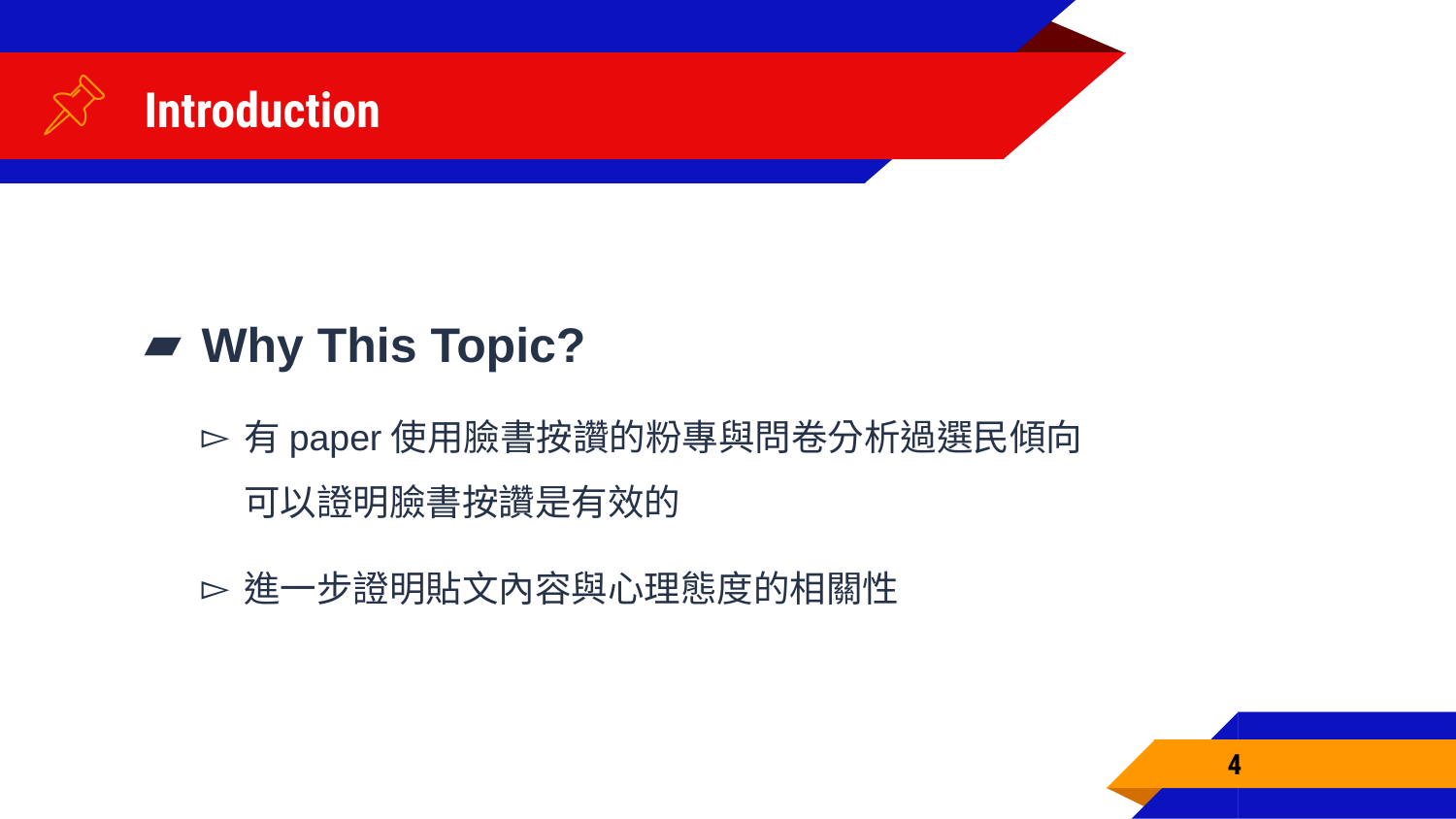

# Introduction

Why This Topic?
有paper使用臉書按讚的粉專與問卷分析過選民傾向
可以證明臉書按讚是有效的
進一步證明貼文內容與心理態度的相關性
4